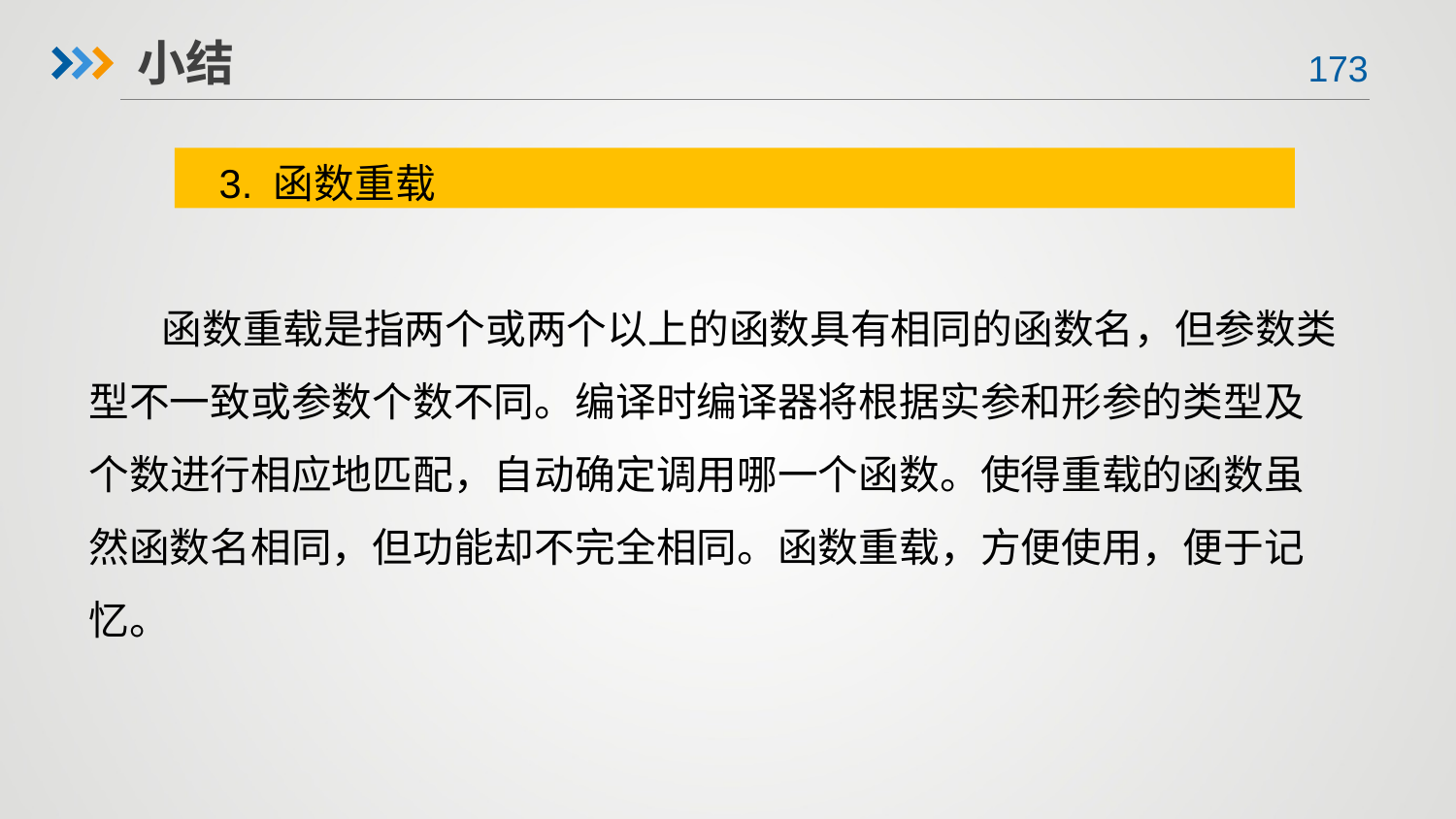

小结

3. 函数重载
函数重载是指两个或两个以上的函数具有相同的函数名，但参数类型不一致或参数个数不同。编译时编译器将根据实参和形参的类型及个数进行相应地匹配，自动确定调用哪一个函数。使得重载的函数虽然函数名相同，但功能却不完全相同。函数重载，方便使用，便于记忆。